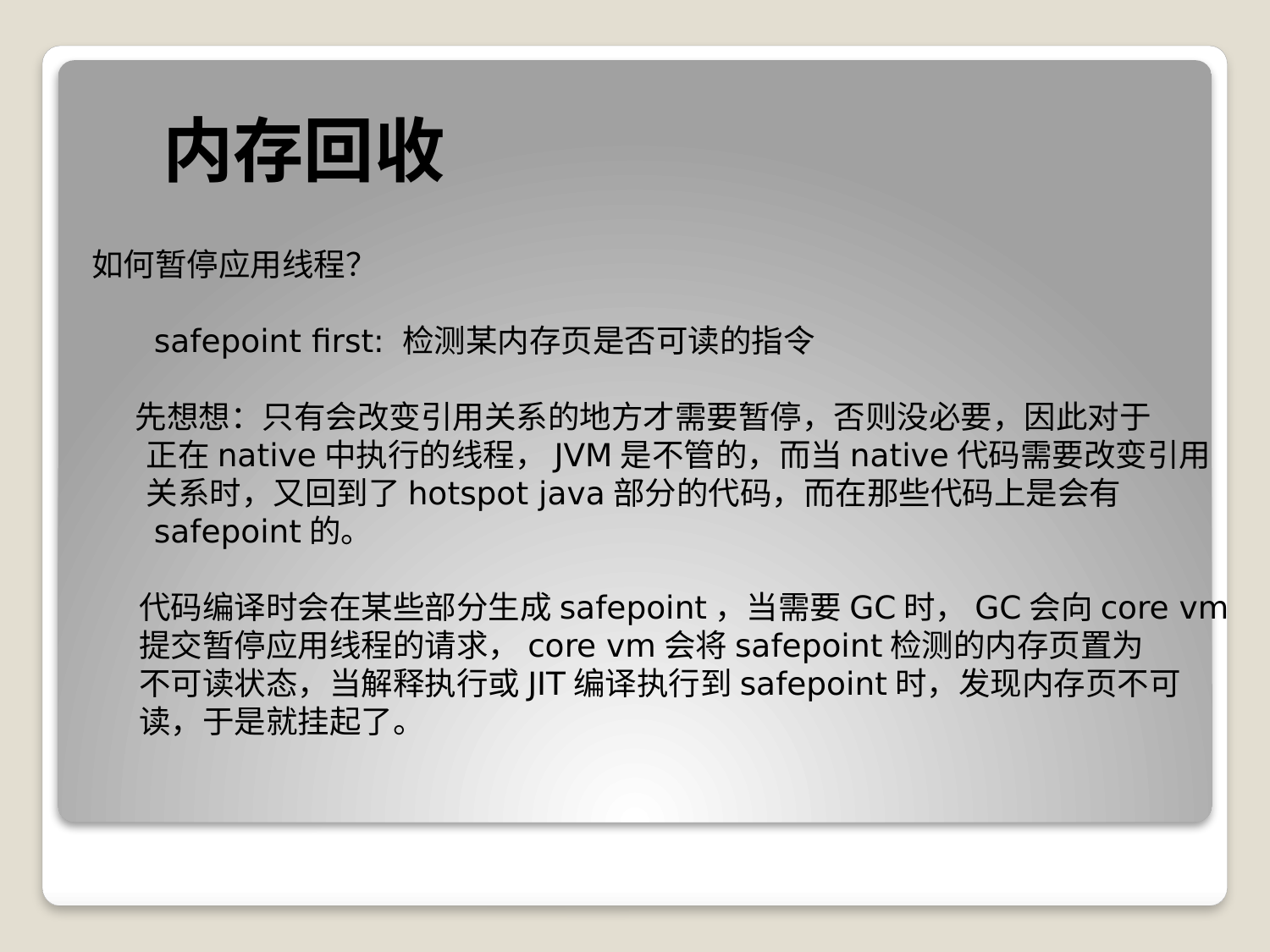

内存回收
如何暂停应用线程？
 safepoint first: 检测某内存页是否可读的指令
     先想想：只有会改变引用关系的地方才需要暂停，否则没必要，因此对于
 正在native中执行的线程，JVM是不管的，而当native代码需要改变引用
 关系时，又回到了hotspot java部分的代码，而在那些代码上是会有
 safepoint的。
代码编译时会在某些部分生成safepoint，当需要GC时，GC会向core vm
提交暂停应用线程的请求，core vm会将safepoint检测的内存页置为
不可读状态，当解释执行或JIT编译执行到safepoint时，发现内存页不可
读，于是就挂起了。